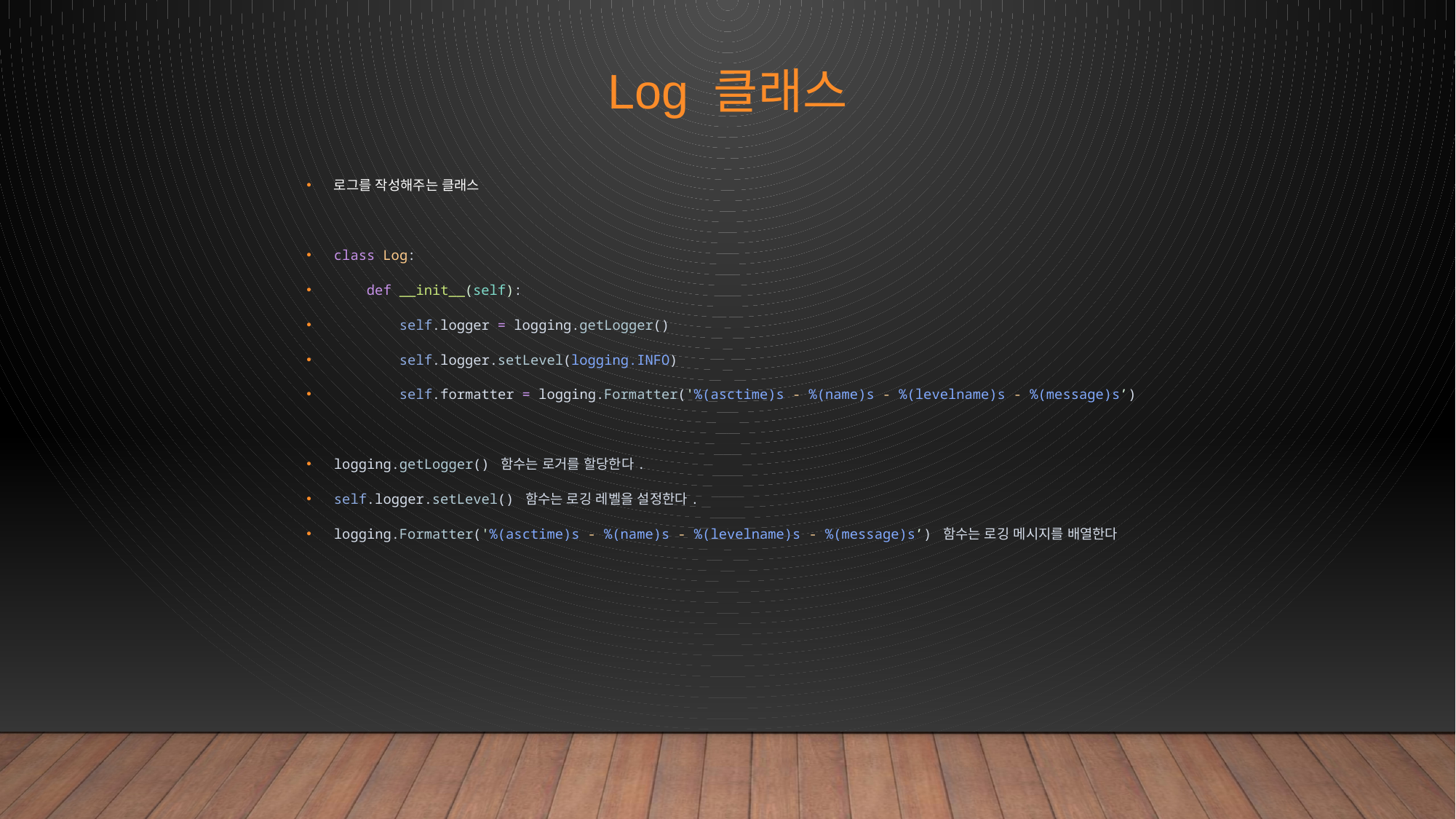

# Log 클래스
로그를 작성해주는 클래스

class Log:
    def __init__(self):
        self.logger = logging.getLogger()
        self.logger.setLevel(logging.INFO)
        self.formatter = logging.Formatter('%(asctime)s - %(name)s - %(levelname)s - %(message)s’)

logging.getLogger() 함수는 로거를 할당한다.
self.logger.setLevel() 함수는 로깅 레벨을 설정한다.
logging.Formatter('%(asctime)s - %(name)s - %(levelname)s - %(message)s’) 함수는 로깅 메시지를 배열한다